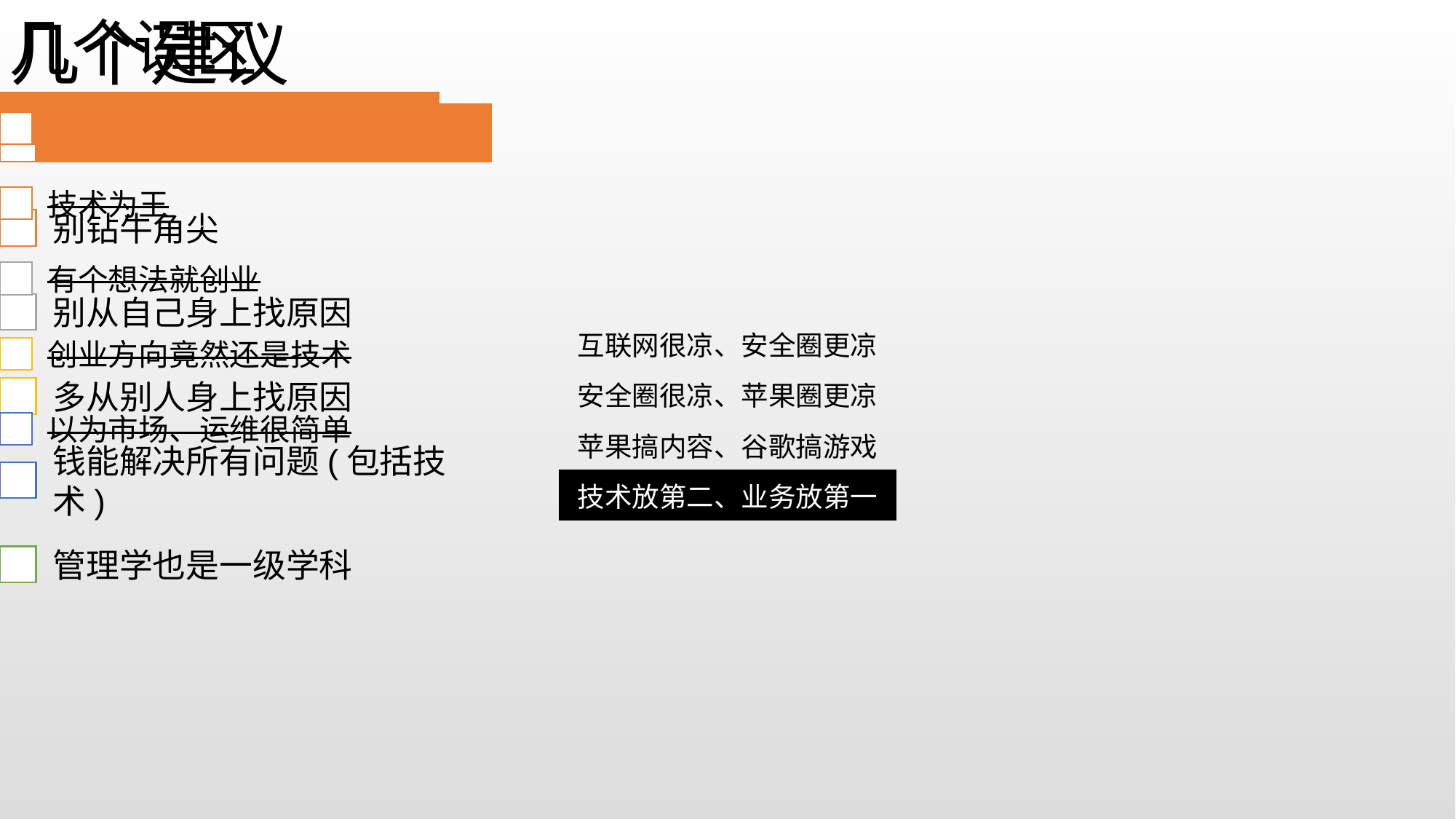

几个建议
别钻牛角尖
别从自己身上找原因
多从别人身上找原因
钱能解决所有问题(包括技术)
管理学也是一级学科
几个误区
技术为王
有个想法就创业
创业方向竟然还是技术
以为市场、运维很简单
| 互联网很凉、安全圈更凉 |
| --- |
| 安全圈很凉、苹果圈更凉 |
| 苹果搞内容、谷歌搞游戏 |
| 技术放第二、业务放第一 |